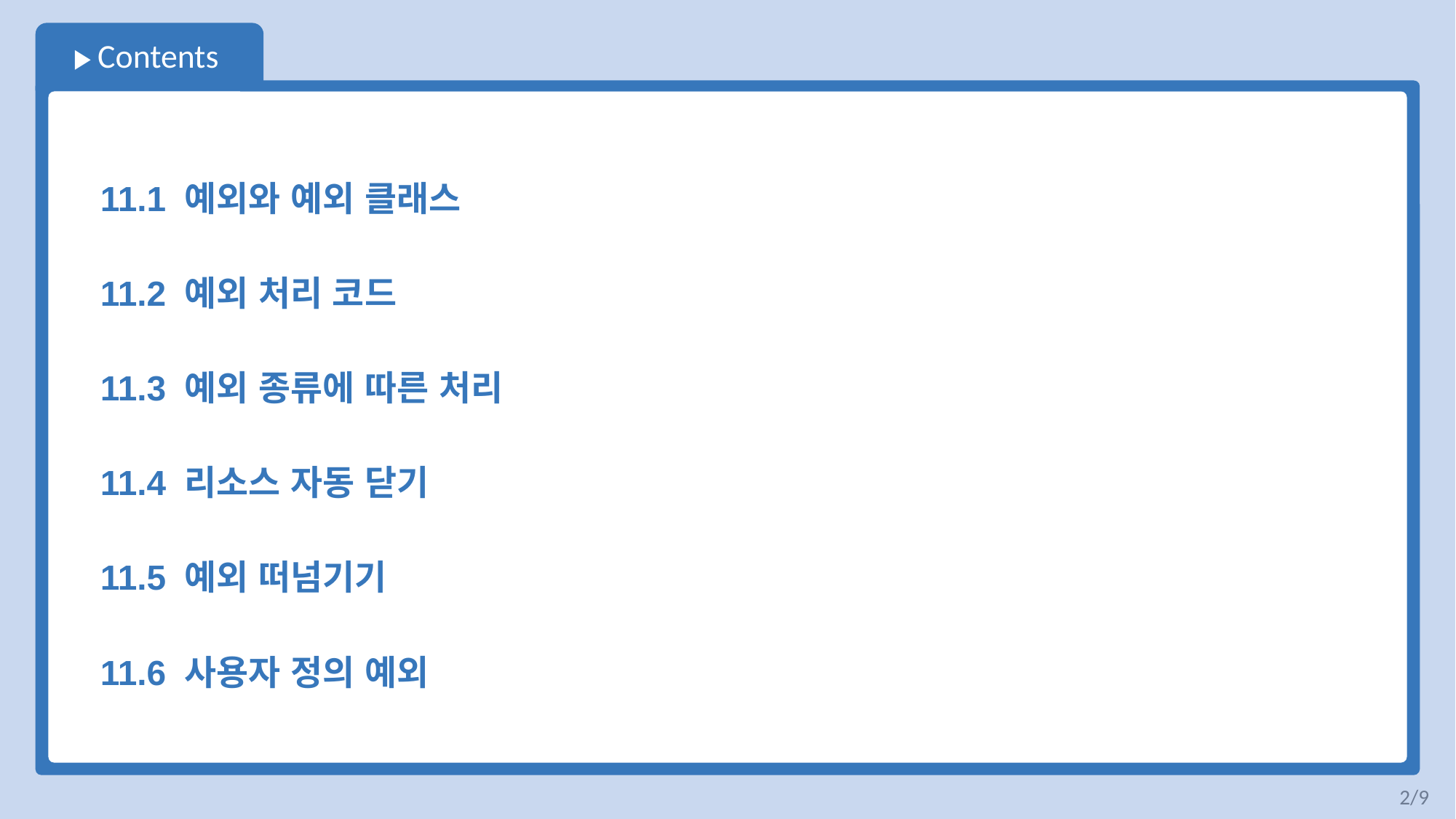

11.1 예외와 예외 클래스
11.2 예외 처리 코드
11.3 예외 종류에 따른 처리
11.4 리소스 자동 닫기
11.5 예외 떠넘기기
11.6 사용자 정의 예외